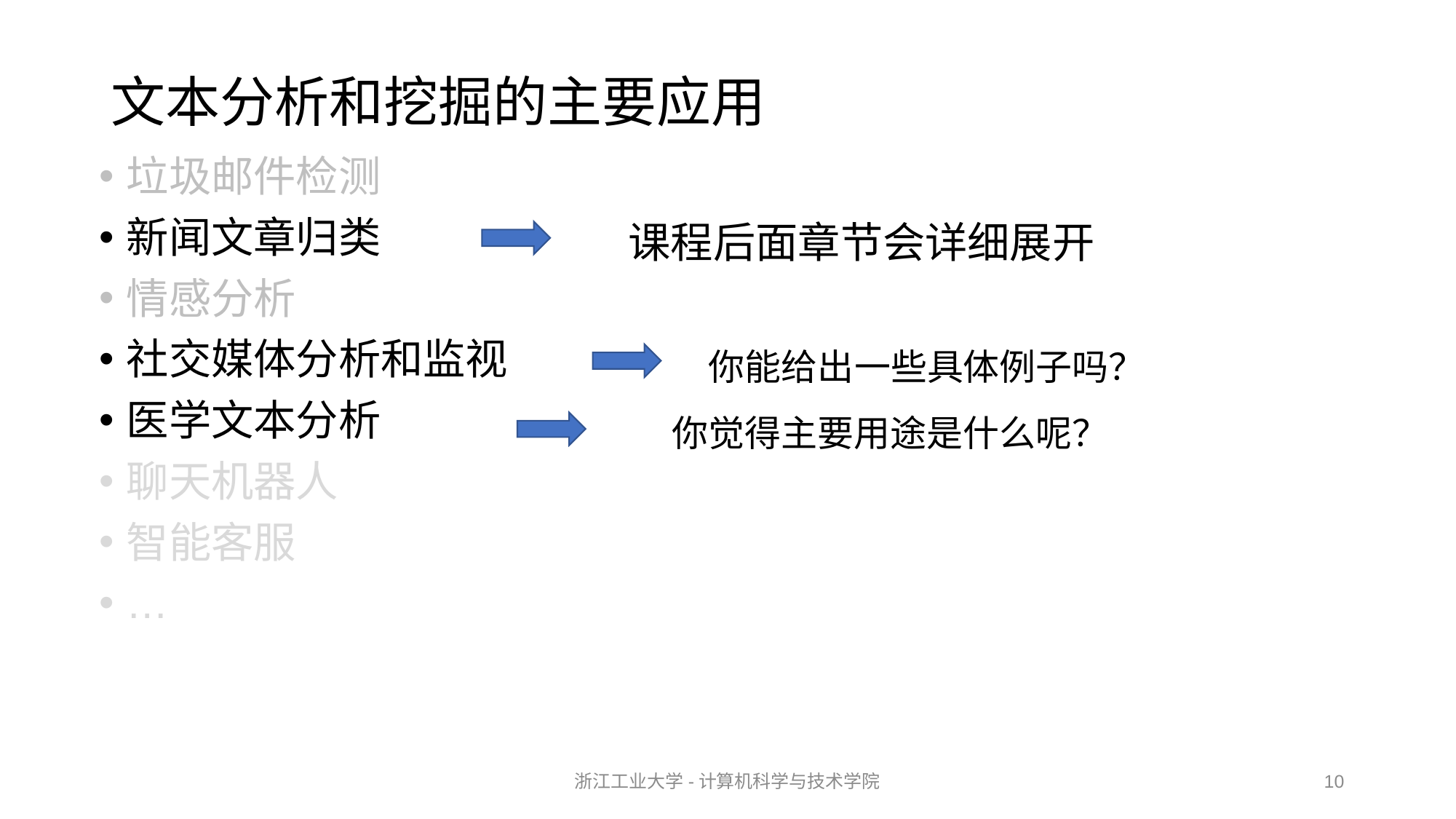

# 文本分析和挖掘的主要应用
垃圾邮件检测
新闻文章归类
情感分析
社交媒体分析和监视
医学文本分析
聊天机器人
智能客服
…

课程后面章节会详细展开

你能给出一些具体例子吗？

你觉得主要用途是什么呢？

浙江工业大学-计算机科学与技术学院
10